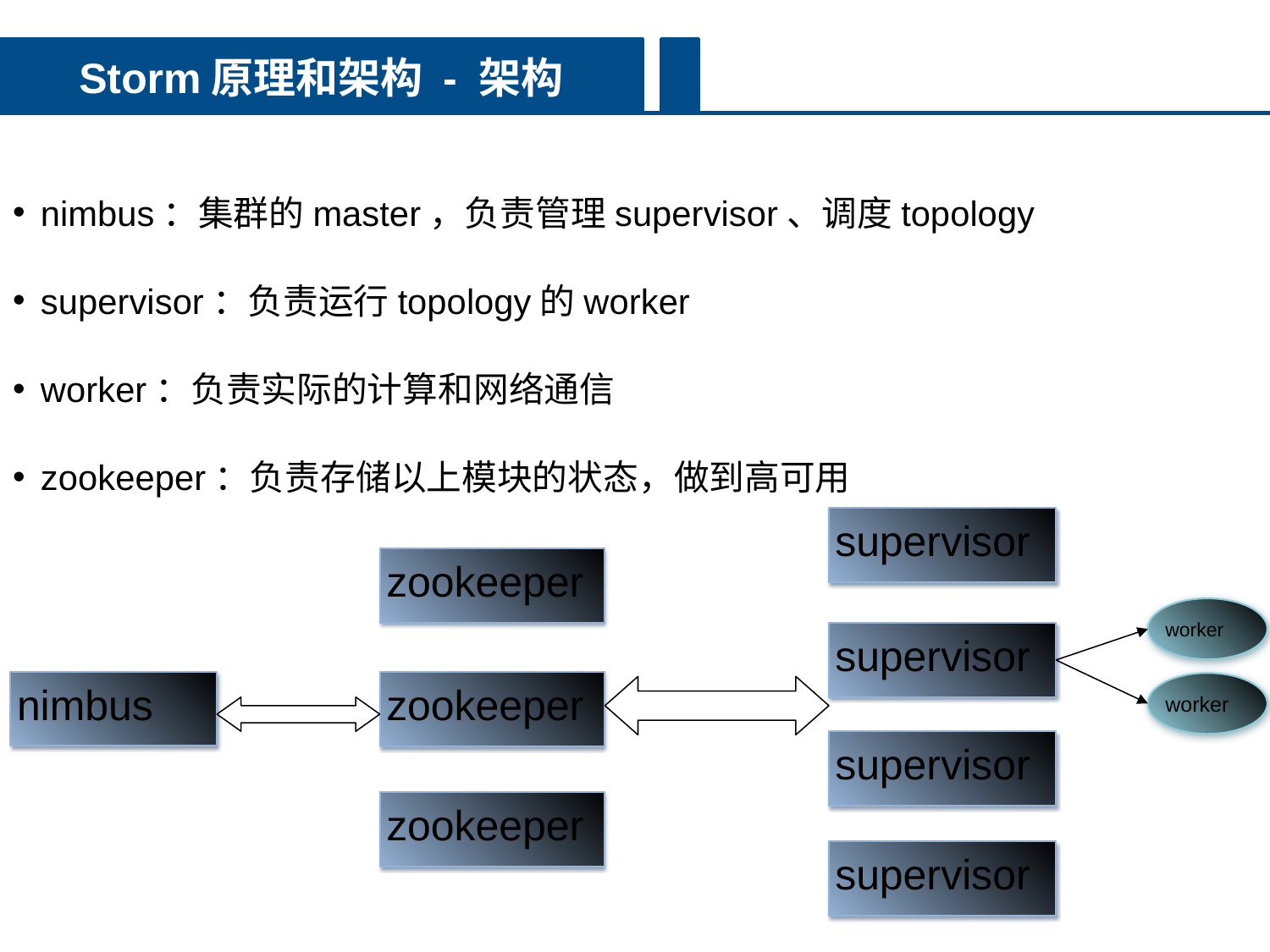

Storm原理和架构 - 架构

nimbus：集群的master，负责管理supervisor、调度topology
supervisor：负责运行topology的worker
worker：负责实际的计算和网络通信
zookeeper：负责存储以上模块的状态，做到高可用

supervisor

zookeeper

worker
supervisor

zookeeper
nimbus

worker

supervisor

zookeeper

supervisor